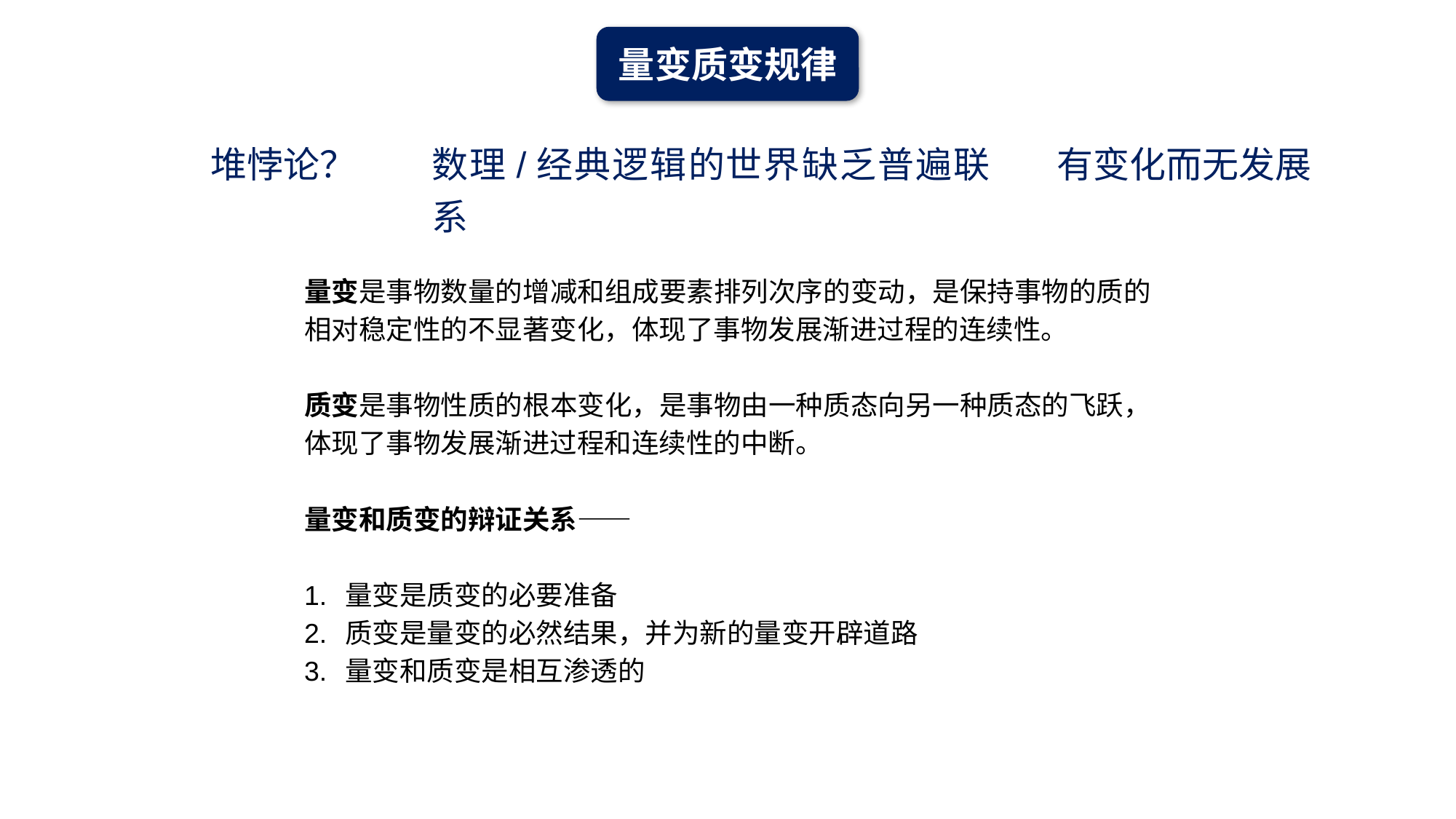

量变质变规律
堆悖论？
数理/经典逻辑的世界缺乏普遍联系
有变化而无发展

量变是事物数量的增减和组成要素排列次序的变动，是保持事物的质的相对稳定性的不显著变化，体现了事物发展渐进过程的连续性。

质变是事物性质的根本变化，是事物由一种质态向另一种质态的飞跃，体现了事物发展渐进过程和连续性的中断。

量变和质变的辩证关系——

量变是质变的必要准备
质变是量变的必然结果，并为新的量变开辟道路
量变和质变是相互渗透的